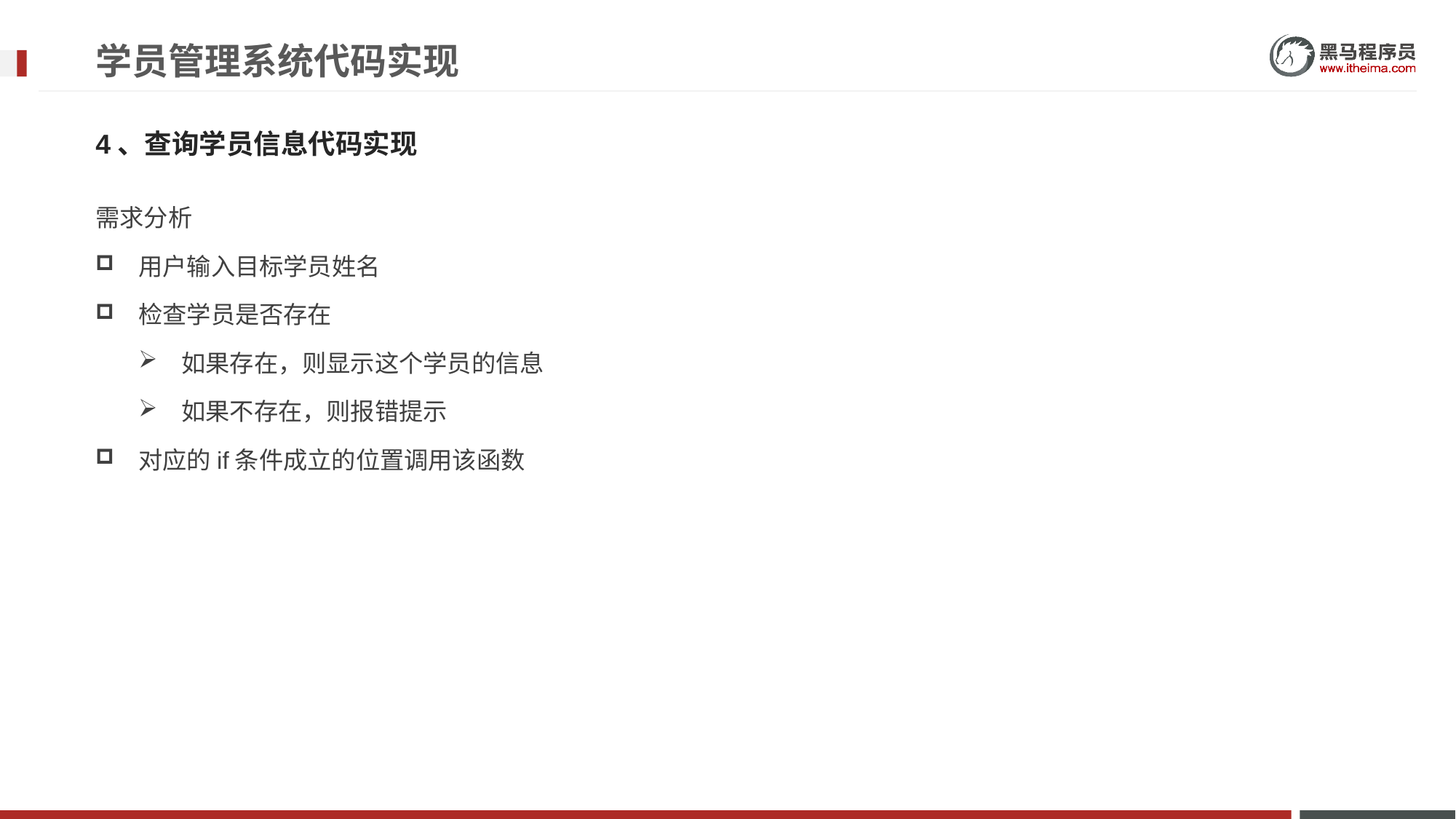

# 学员管理系统代码实现
4、查询学员信息代码实现
需求分析
用户输入目标学员姓名
检查学员是否存在
如果存在，则显示这个学员的信息
如果不存在，则报错提示
对应的if条件成立的位置调用该函数